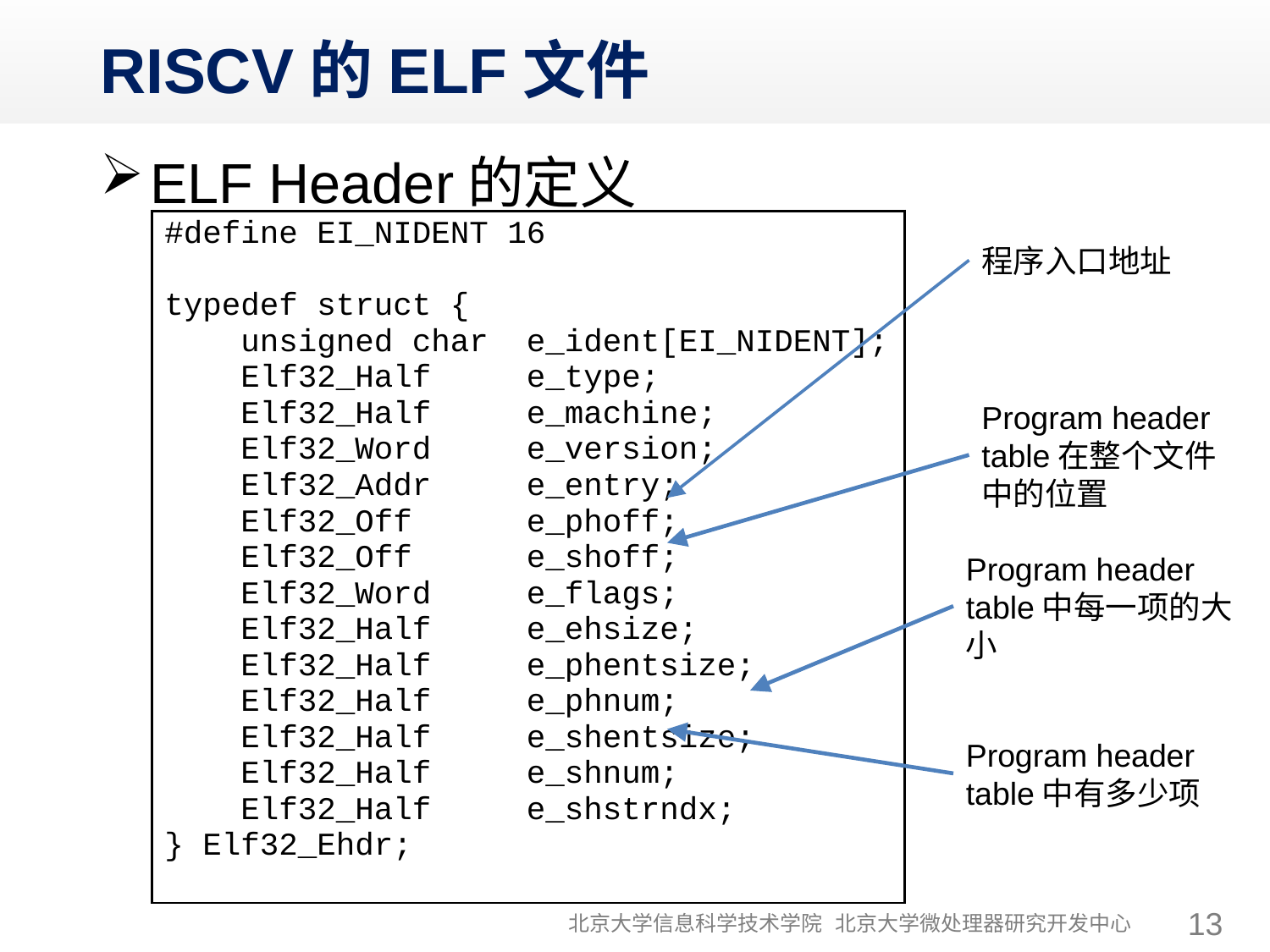

# RISCV的ELF文件
ELF Header的定义

| #define EI\_NIDENT 16 typedef struct { unsigned char e\_ident[EI\_NIDENT]; Elf32\_Half e\_type; Elf32\_Half e\_machine; Elf32\_Word e\_version; Elf32\_Addr e\_entry; Elf32\_Off e\_phoff; Elf32\_Off e\_shoff; Elf32\_Word e\_flags; Elf32\_Half e\_ehsize; Elf32\_Half e\_phentsize; Elf32\_Half e\_phnum; Elf32\_Half e\_shentsize; Elf32\_Half e\_shnum; Elf32\_Half e\_shstrndx; } Elf32\_Ehdr; |
| --- |
|  |
| --- |
程序入口地址
Program header table在整个文件中的位置
Program header table中每一项的大小
Program header table中有多少项
北京大学信息科学技术学院  北京大学微处理器研究开发中心
13